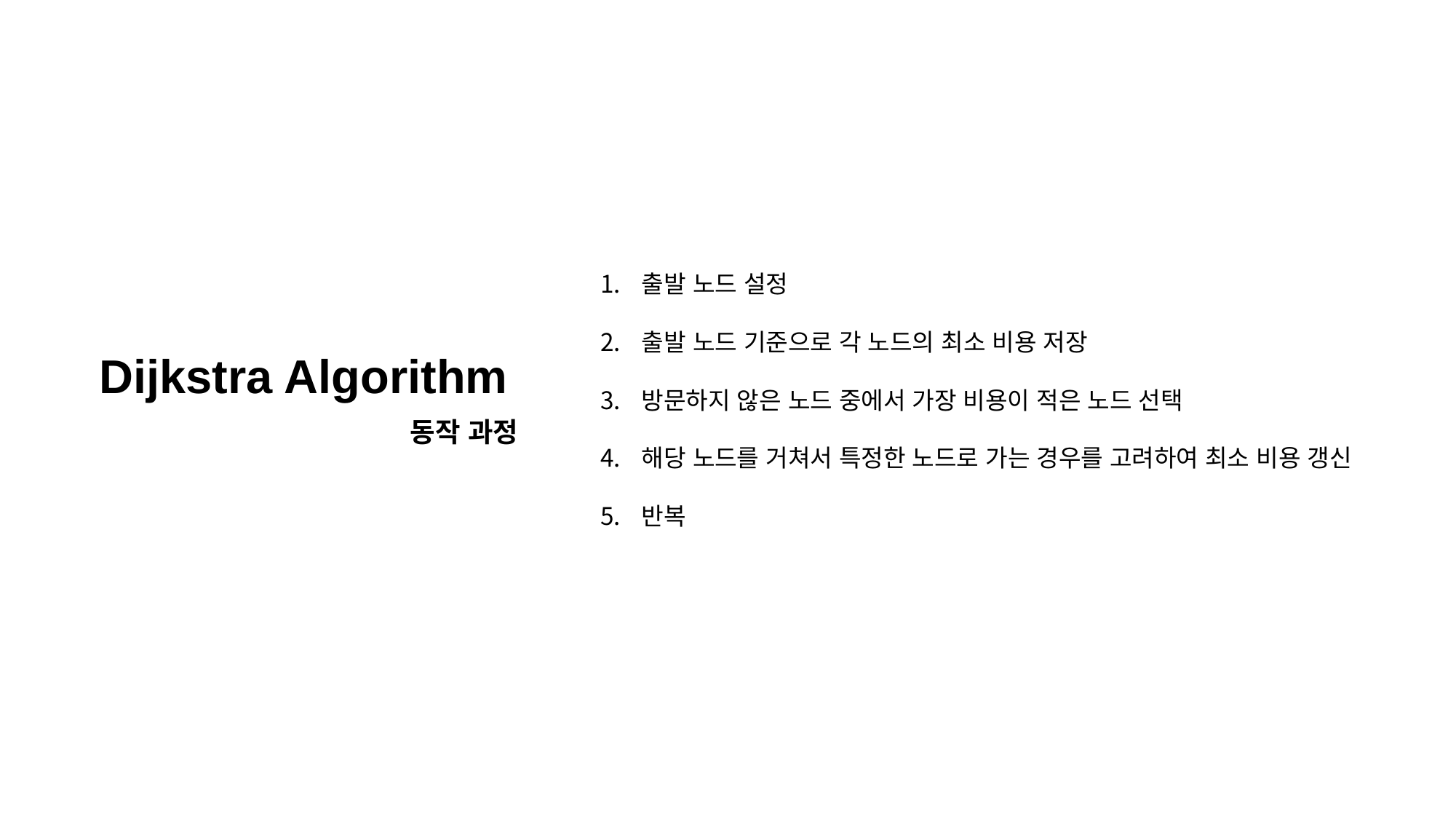

출발 노드 설정

출발 노드 기준으로 각 노드의 최소 비용 저장

방문하지 않은 노드 중에서 가장 비용이 적은 노드 선택

해당 노드를 거쳐서 특정한 노드로 가는 경우를 고려하여 최소 비용 갱신

반복
# Dijkstra Algorithm
동작 과정